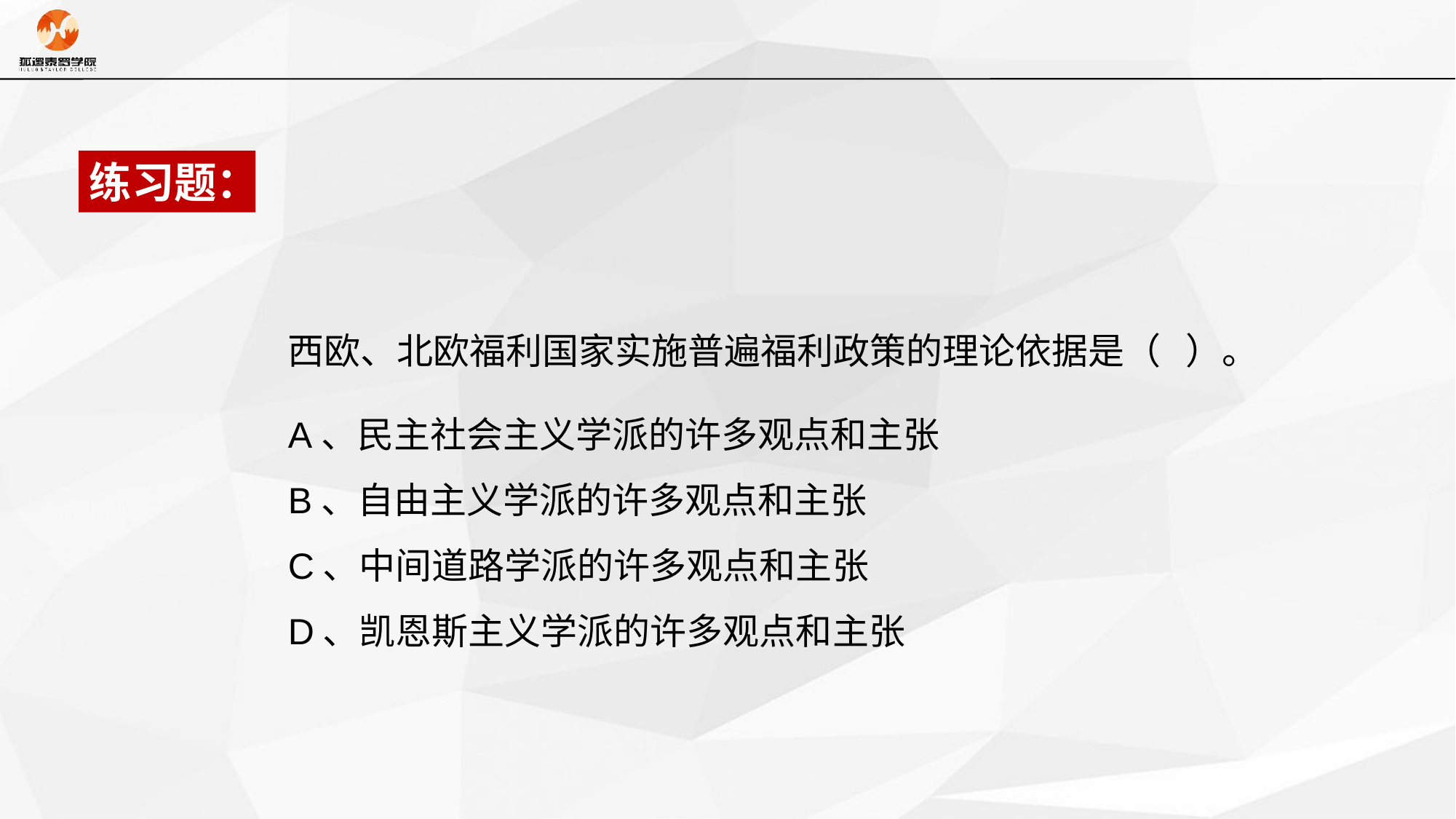

练习题：
西欧、北欧福利国家实施普遍福利政策的理论依据是（   ）。
A、民主社会主义学派的许多观点和主张
B、自由主义学派的许多观点和主张
C、中间道路学派的许多观点和主张
D、凯恩斯主义学派的许多观点和主张